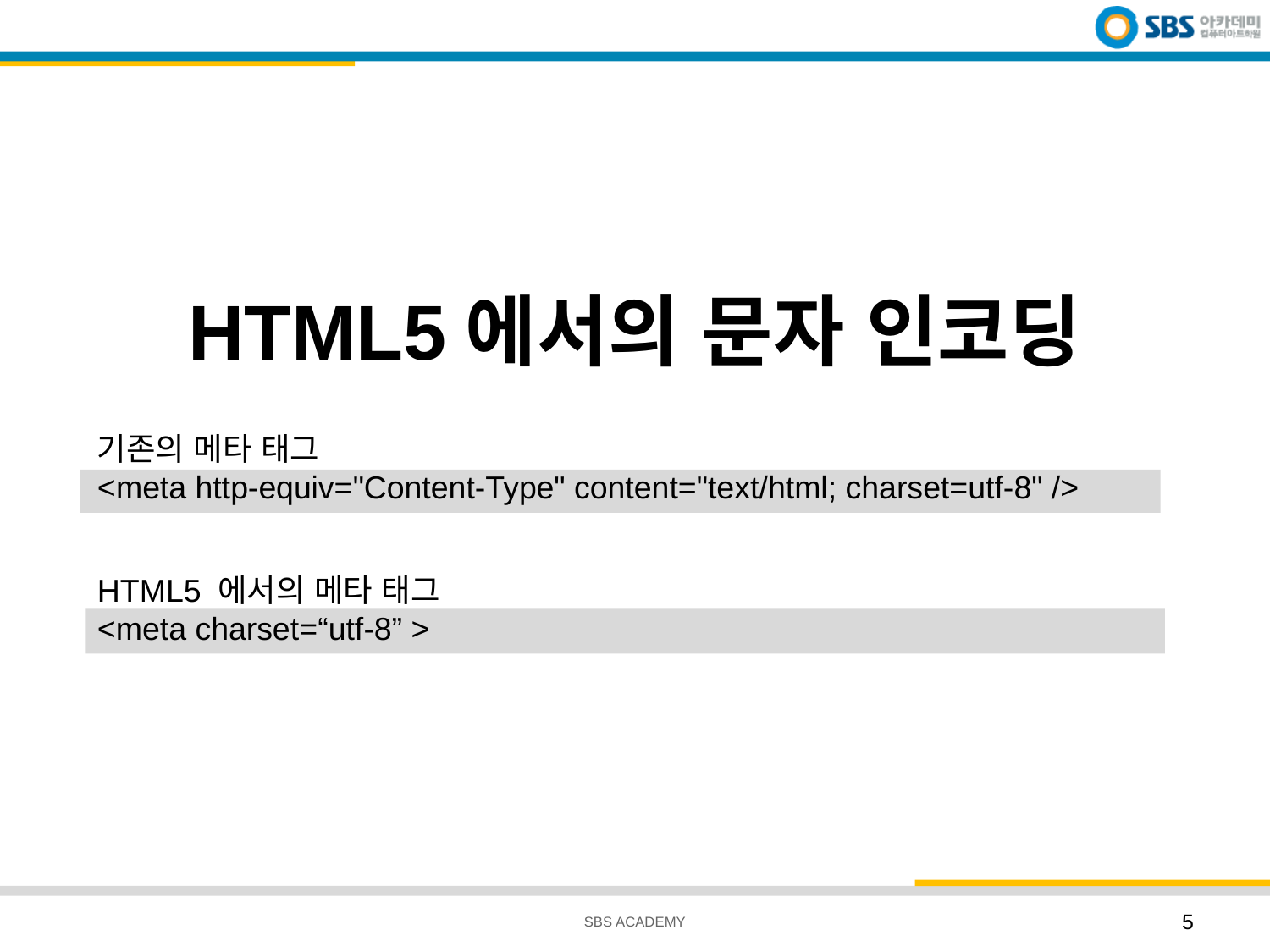

# HTML5에서의 문자 인코딩
기존의 메타 태그
<meta http-equiv="Content-Type" content="text/html; charset=utf-8" />

HTML5 에서의 메타 태그
<meta charset=“utf-8” >

SBS ACADEMY
5